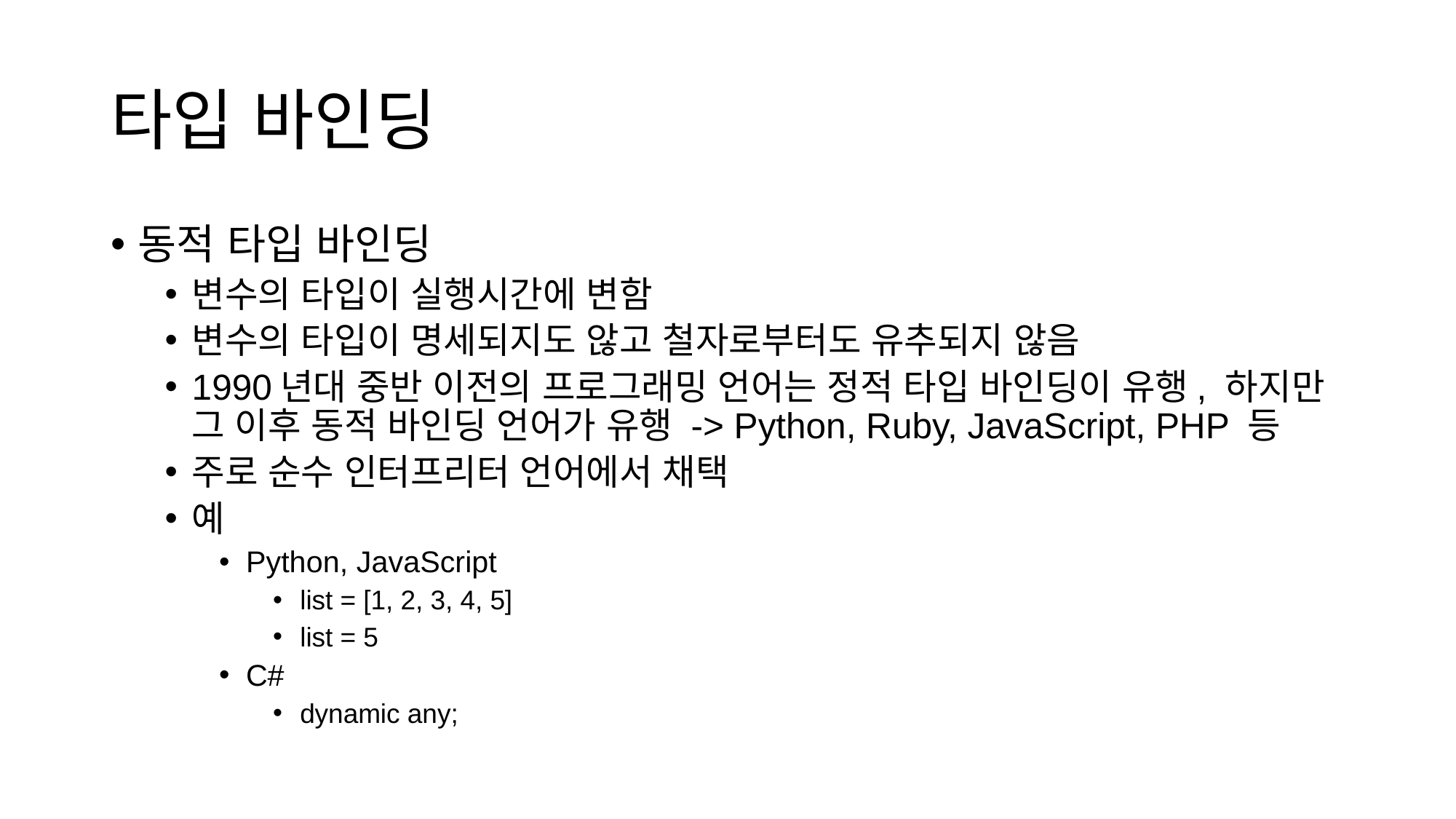

# 타입 바인딩
동적 타입 바인딩
변수의 타입이 실행시간에 변함
변수의 타입이 명세되지도 않고 철자로부터도 유추되지 않음
1990년대 중반 이전의 프로그래밍 언어는 정적 타입 바인딩이 유행, 하지만 그 이후 동적 바인딩 언어가 유행 -> Python, Ruby, JavaScript, PHP 등
주로 순수 인터프리터 언어에서 채택
예
Python, JavaScript
list = [1, 2, 3, 4, 5]
list = 5
C#
dynamic any;